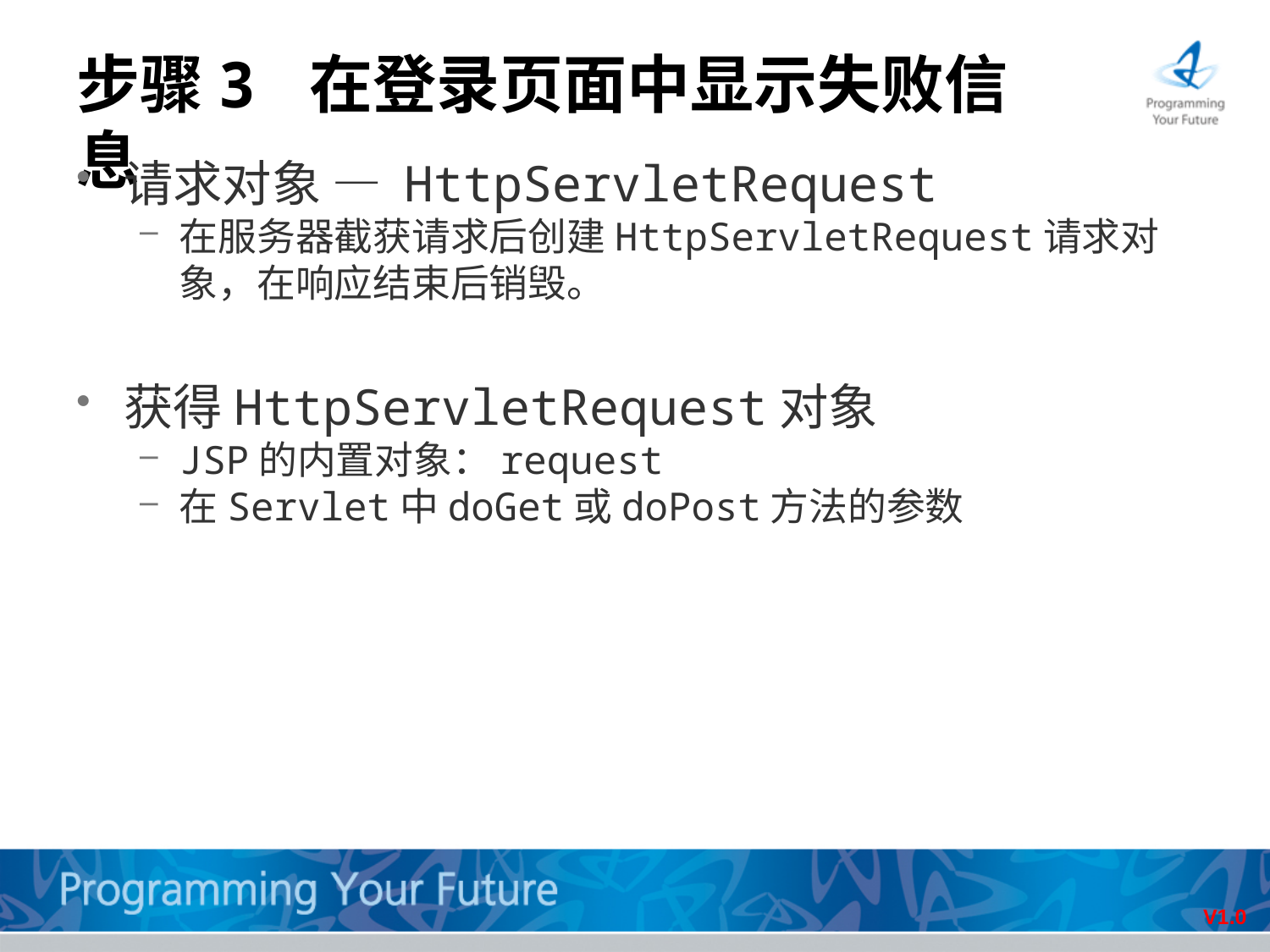

# 步骤3 在登录页面中显示失败信息
请求对象 — HttpServletRequest
在服务器截获请求后创建HttpServletRequest请求对象，在响应结束后销毁。

获得HttpServletRequest对象
JSP的内置对象：request
在Servlet中doGet或doPost方法的参数